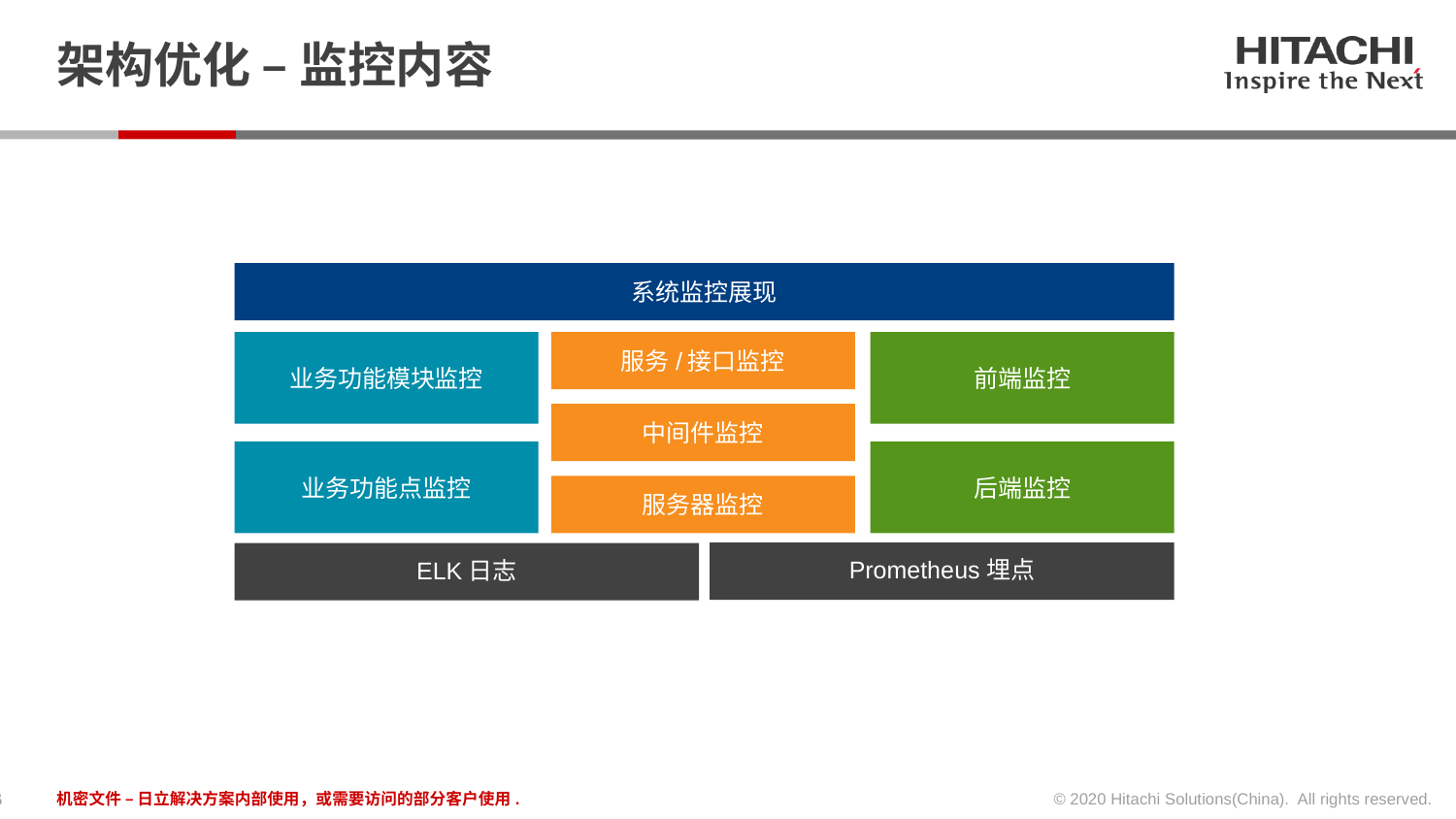

# 架构优化 – 监控内容
系统监控展现
业务功能模块监控
服务/接口监控
前端监控
中间件监控
业务功能点监控
后端监控
服务器监控
Prometheus埋点
ELK日志